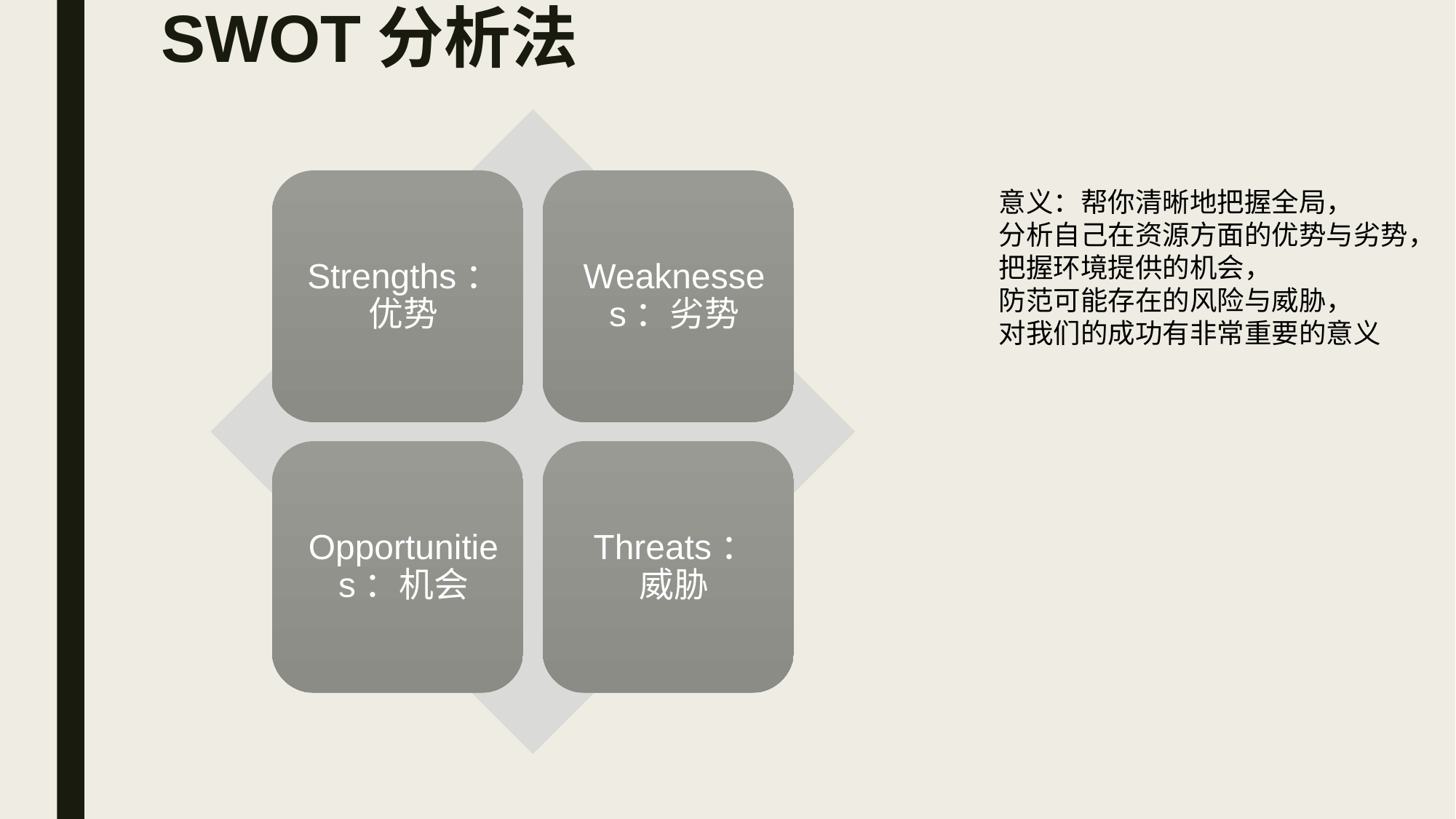

# SWOT分析法
Strengths：优势
Weaknesses：劣势
Opportunities：机会
Threats：威胁
意义：帮你清晰地把握全局，
分析自己在资源方面的优势与劣势，
把握环境提供的机会，
防范可能存在的风险与威胁，
对我们的成功有非常重要的意义